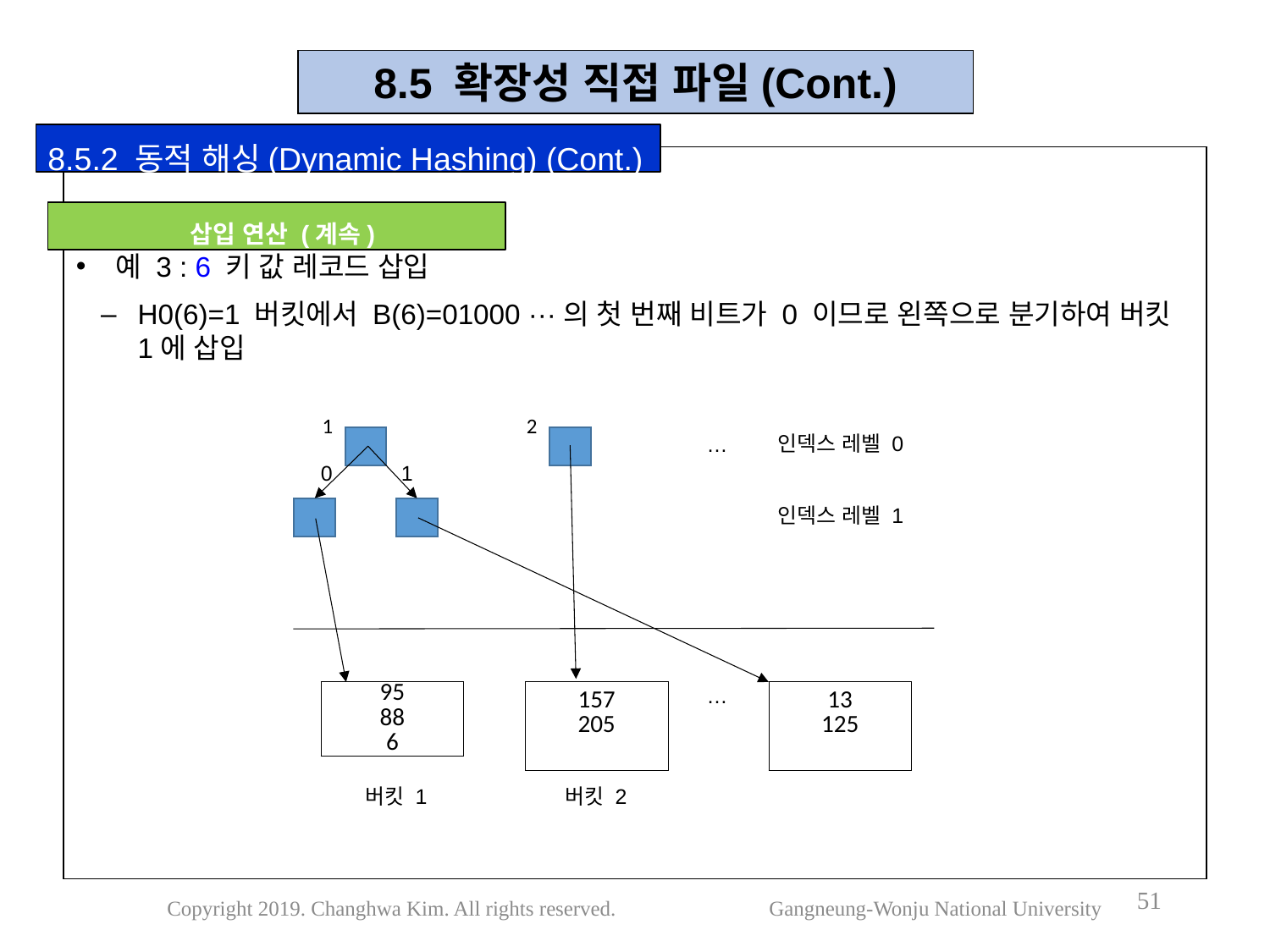

8.5 확장성 직접 파일(Cont.)
8.5.2 동적 해싱(Dynamic Hashing) (Cont.)

예 3 : 6 키 값 레코드 삽입
H0(6)=1 버킷에서 B(6)=01000 ···의 첫 번째 비트가 0 이므로 왼쪽으로 분기하여 버킷 1에 삽입

 삽입 연산 (계속)
1
2

인덱스 레벨 0
…
0
1

인덱스 레벨 1
| 95 88 6 |
| --- |
| 157 205 |
| --- |
| 13 125 |
| --- |
…
버킷 1
버킷 2
51
Copyright 2019. Changhwa Kim. All rights reserved.                             Gangneung-Wonju National University